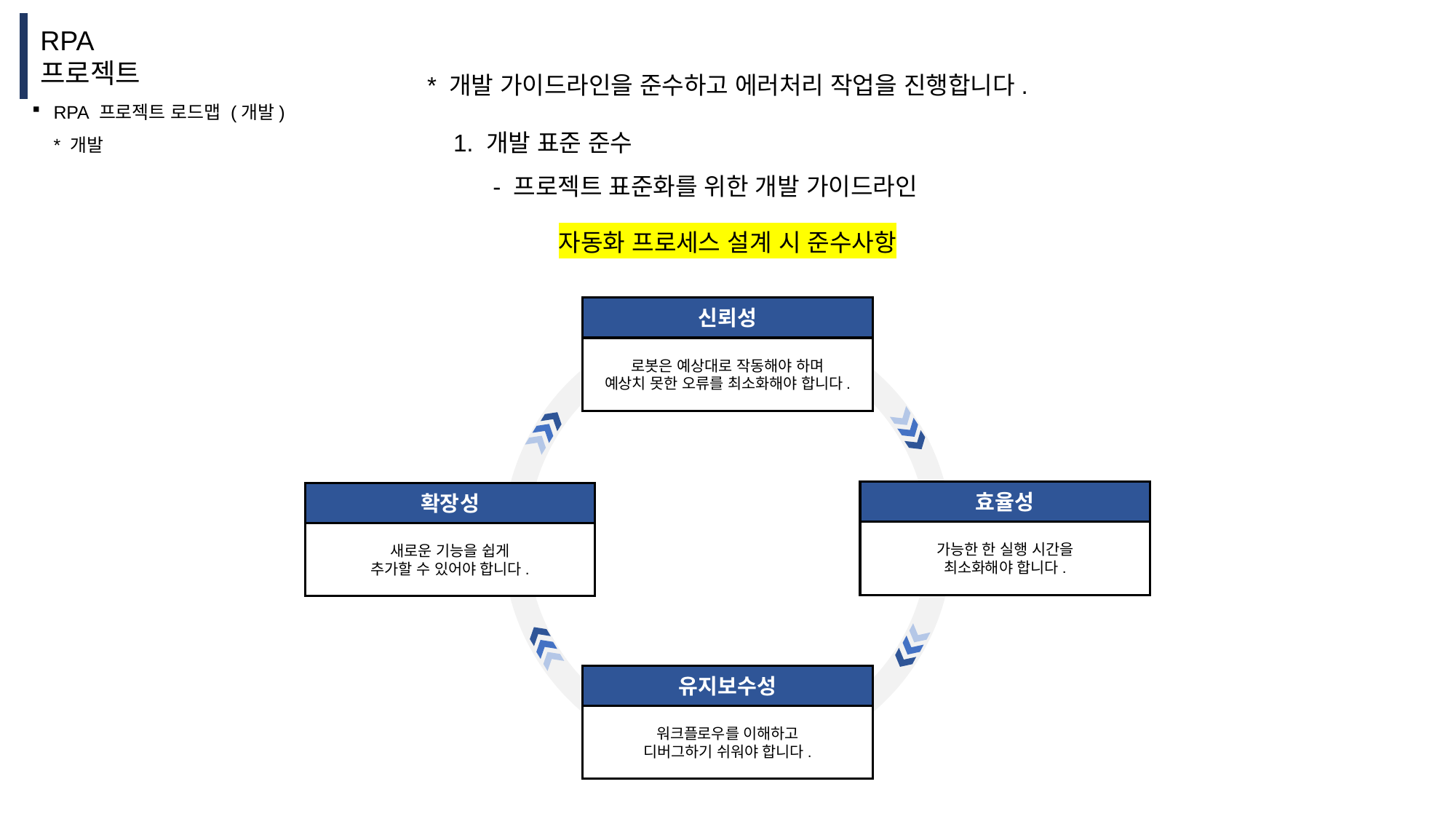

* 개발 가이드라인을 준수하고 에러처리 작업을 진행합니다.
RPA 프로젝트 로드맵 (개발)
* 개발
1. 개발 표준 준수
     - 프로젝트 표준화를 위한 개발 가이드라인
자동화 프로세스 설계 시 준수사항
신뢰성

로봇은 예상대로 작동해야 하며
예상치 못한 오류를 최소화해야 합니다.

효율성
확장성
가능한 한 실행 시간을
최소화해야 합니다.
새로운 기능을 쉽게
추가할 수 있어야 합니다.

유지보수성
워크플로우를 이해하고
디버그하기 쉬워야 합니다.